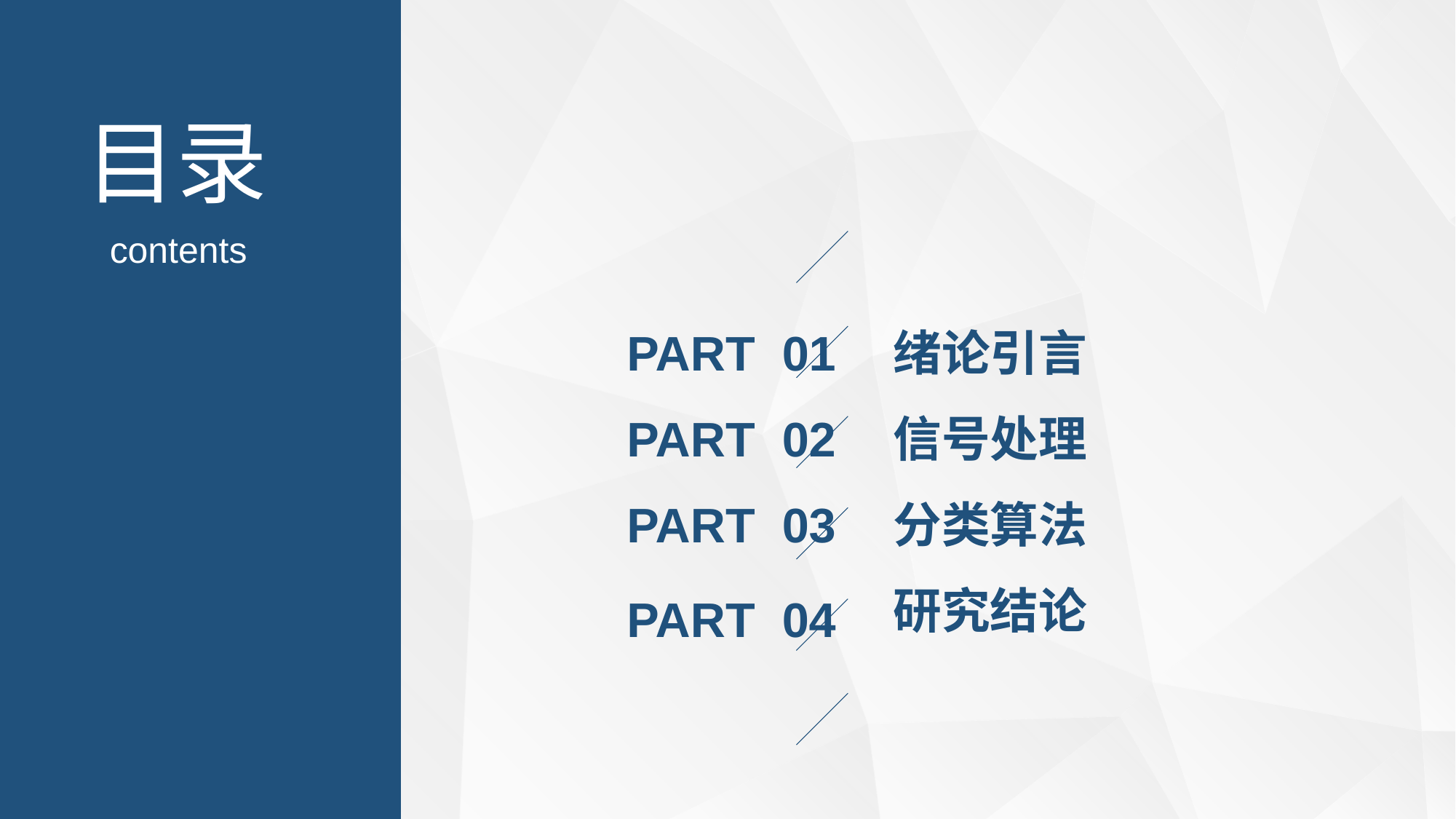

PART  01
绪论引言
PART  02
信号处理
PART  03

分类算法
研究结论
PART  04